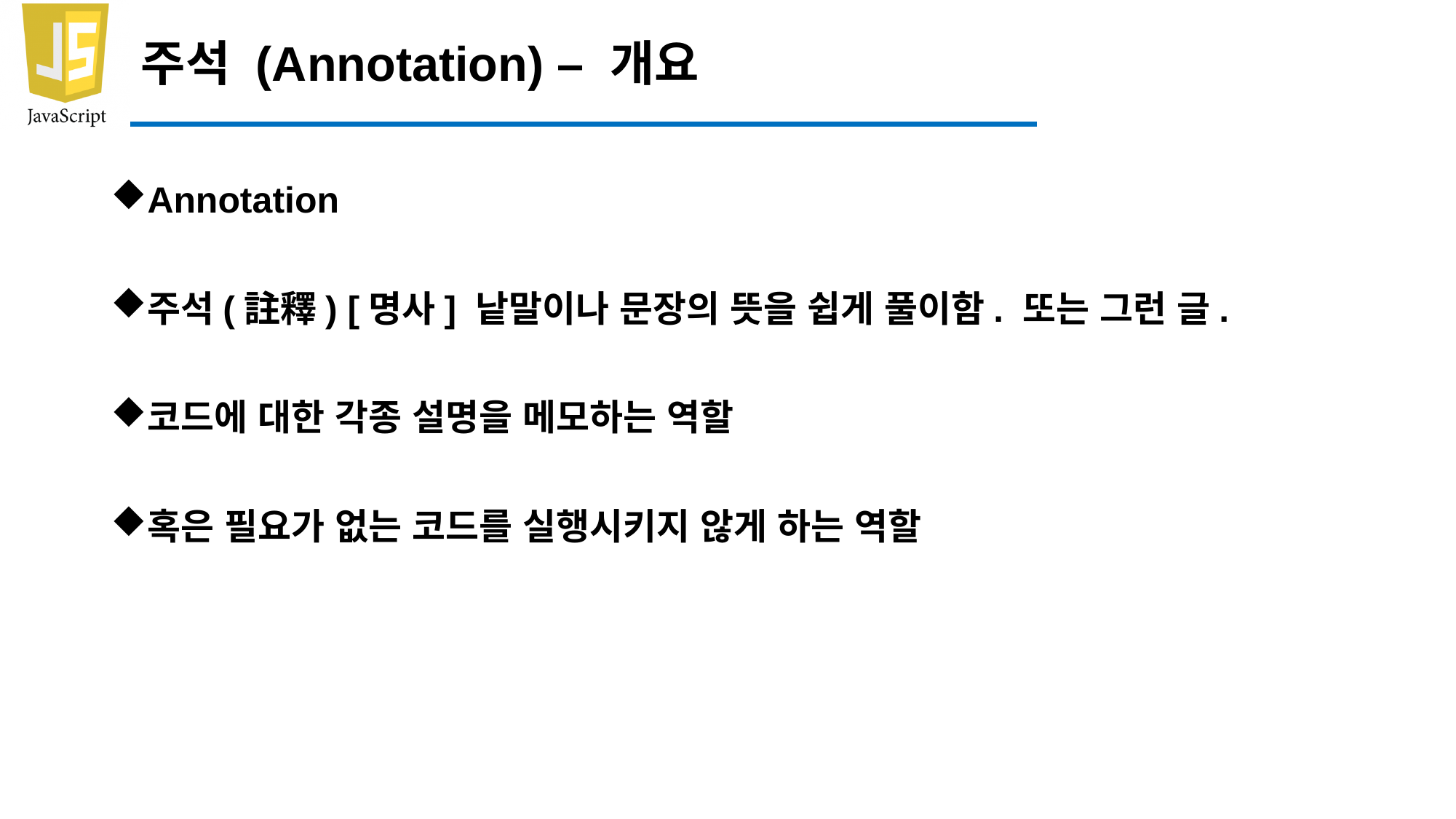

# 주석 (Annotation) – 개요
Annotation

주석(註釋) [명사] 낱말이나 문장의 뜻을 쉽게 풀이함. 또는 그런 글.

코드에 대한 각종 설명을 메모하는 역할

혹은 필요가 없는 코드를 실행시키지 않게 하는 역할